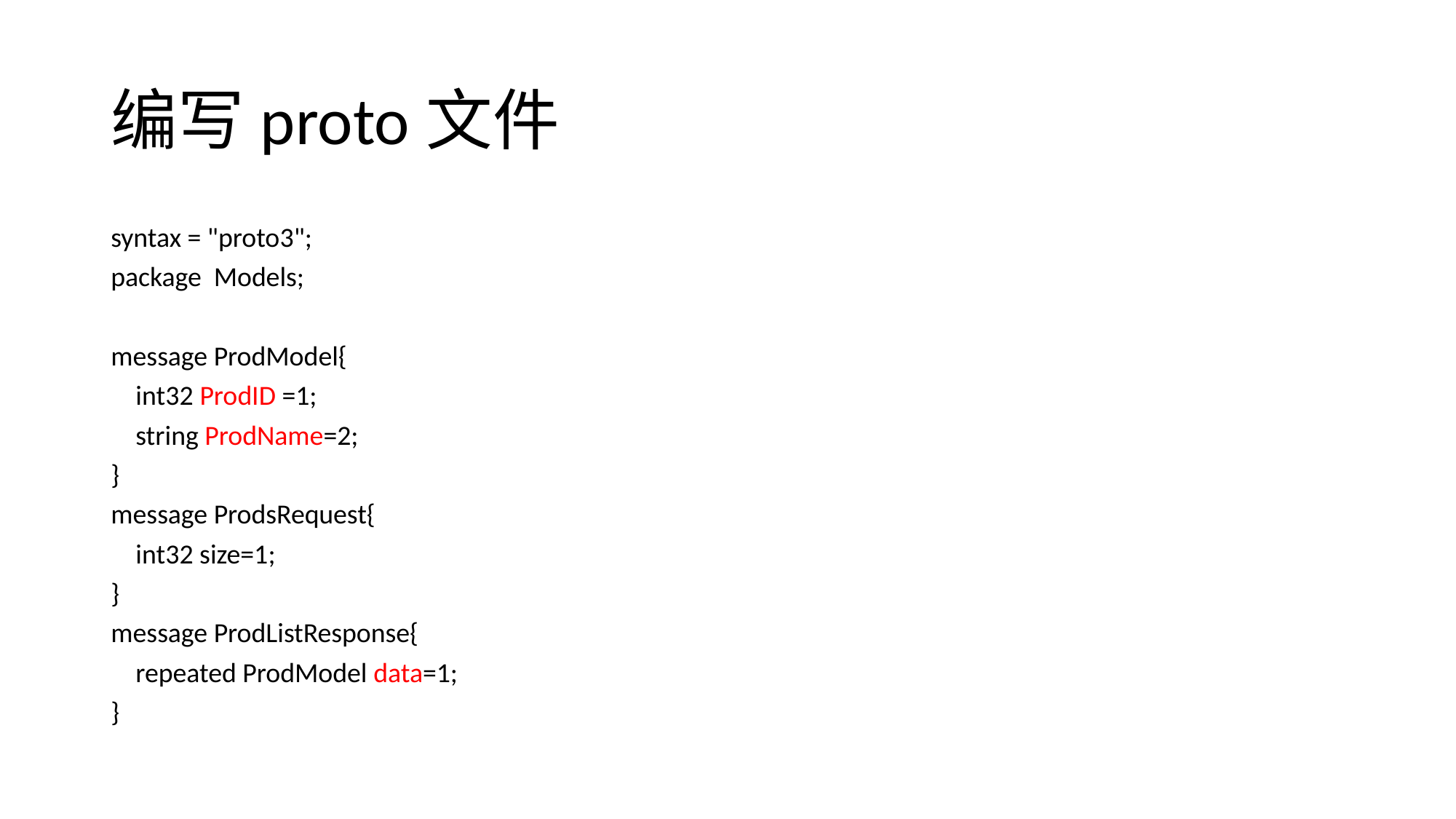

# 编写proto文件
syntax = "proto3";
package  Models;

message ProdModel{
    int32 ProdID =1;
    string ProdName=2;
}
message ProdsRequest{
    int32 size=1;
}
message ProdListResponse{
    repeated ProdModel data=1;
}